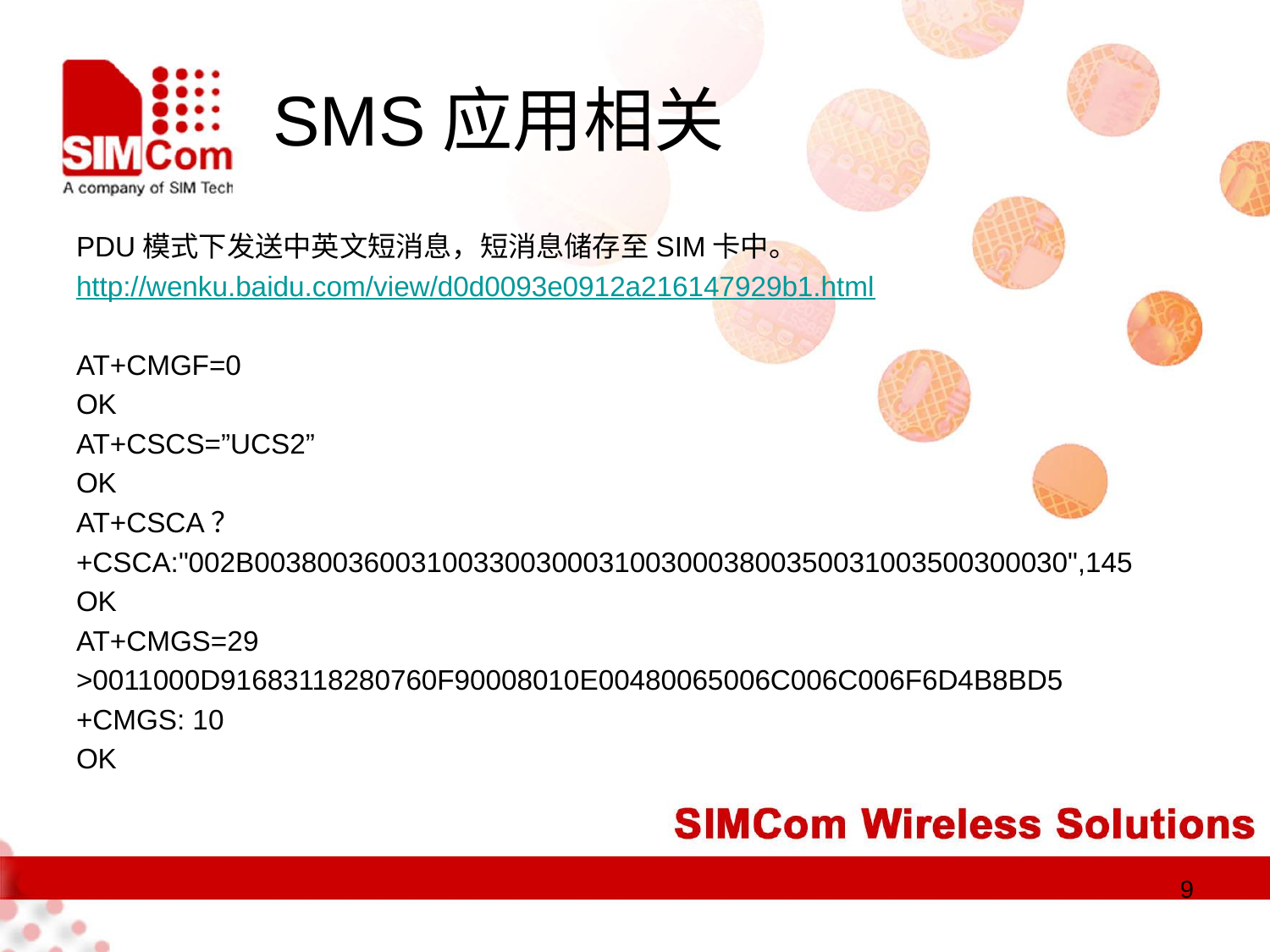

# SMS应用相关
PDU模式下发送中英文短消息，短消息储存至SIM卡中。
http://wenku.baidu.com/view/d0d0093e0912a216147929b1.html

AT+CMGF=0
OK
AT+CSCS=”UCS2”
OK
AT+CSCA？
+CSCA:"002B0038003600310033003000310030003800350031003500300030",145
OK
AT+CMGS=29
>0011000D91683118280760F90008010E00480065006C006C006F6D4B8BD5
+CMGS: 10
OK
9